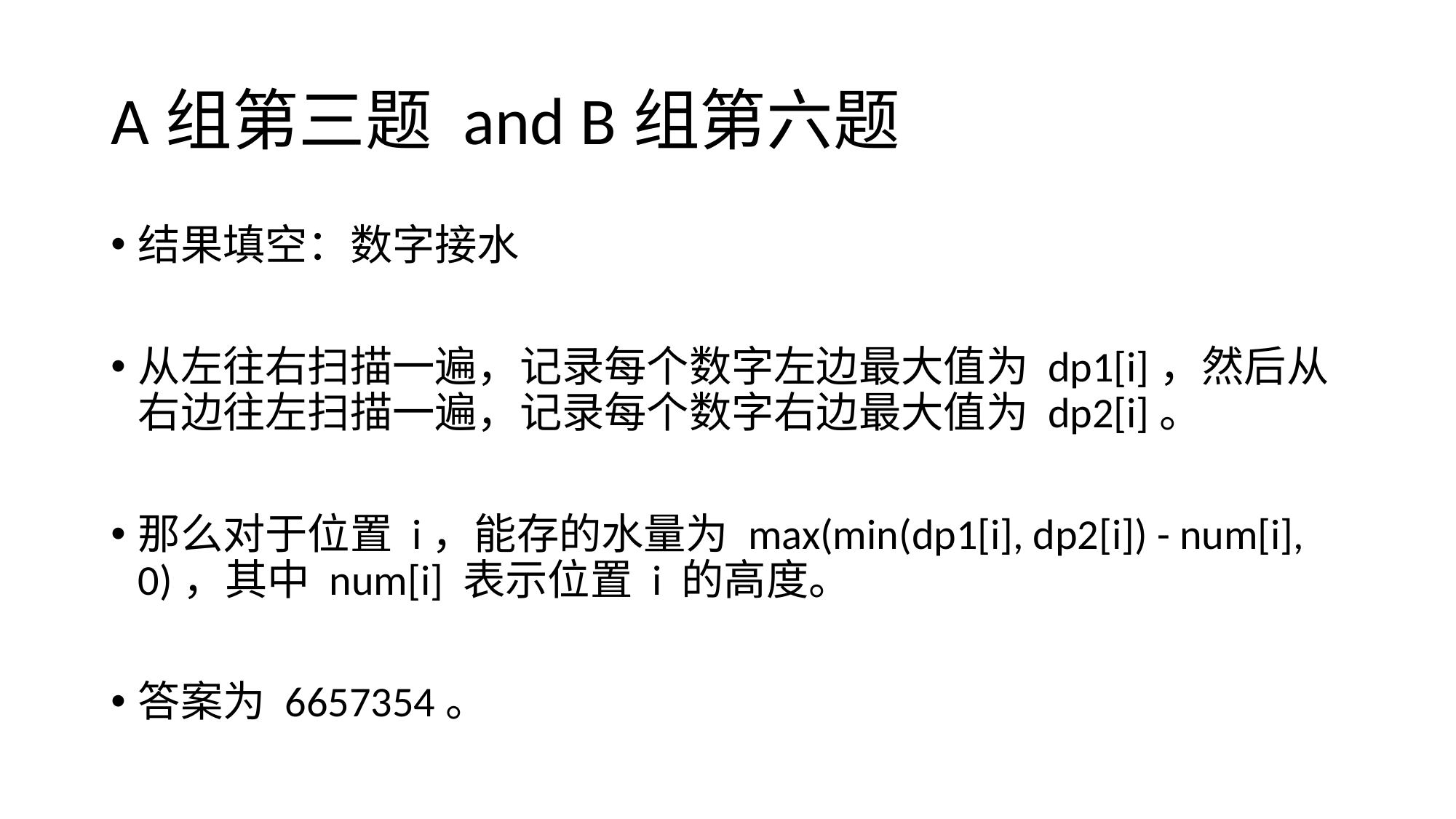

# A组第三题 and B组第六题
结果填空：数字接水

从左往右扫描一遍，记录每个数字左边最大值为 dp1[i]，然后从右边往左扫描一遍，记录每个数字右边最大值为 dp2[i]。

那么对于位置 i，能存的水量为 max(min(dp1[i], dp2[i]) - num[i], 0)，其中 num[i] 表示位置 i 的高度。

答案为 6657354。